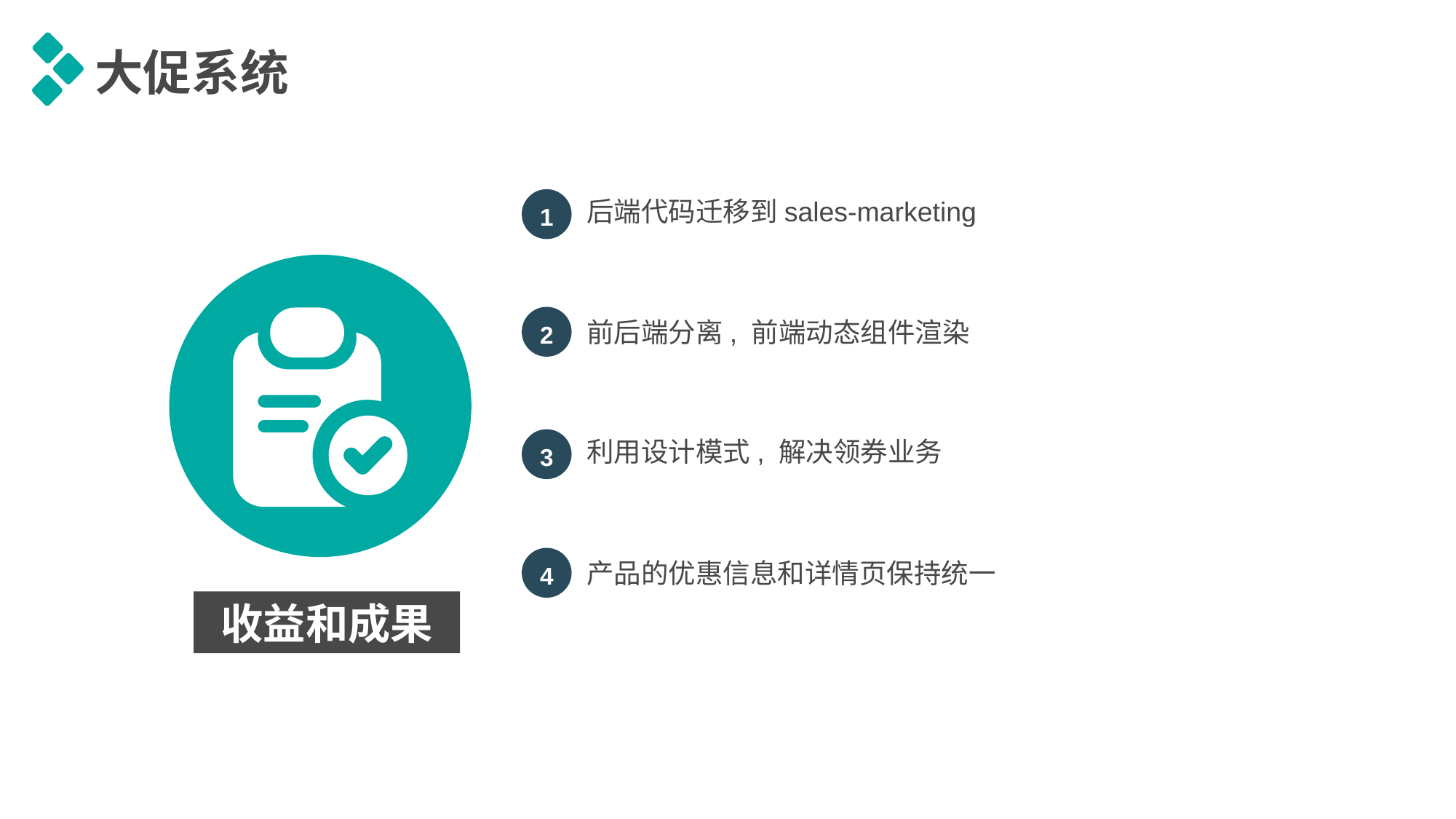

大促系统

1
后端代码迁移到sales-marketing

2

前后端分离, 前端动态组件渲染
利用设计模式, 解决领券业务
3
4
产品的优惠信息和详情页保持统一
收益和成果